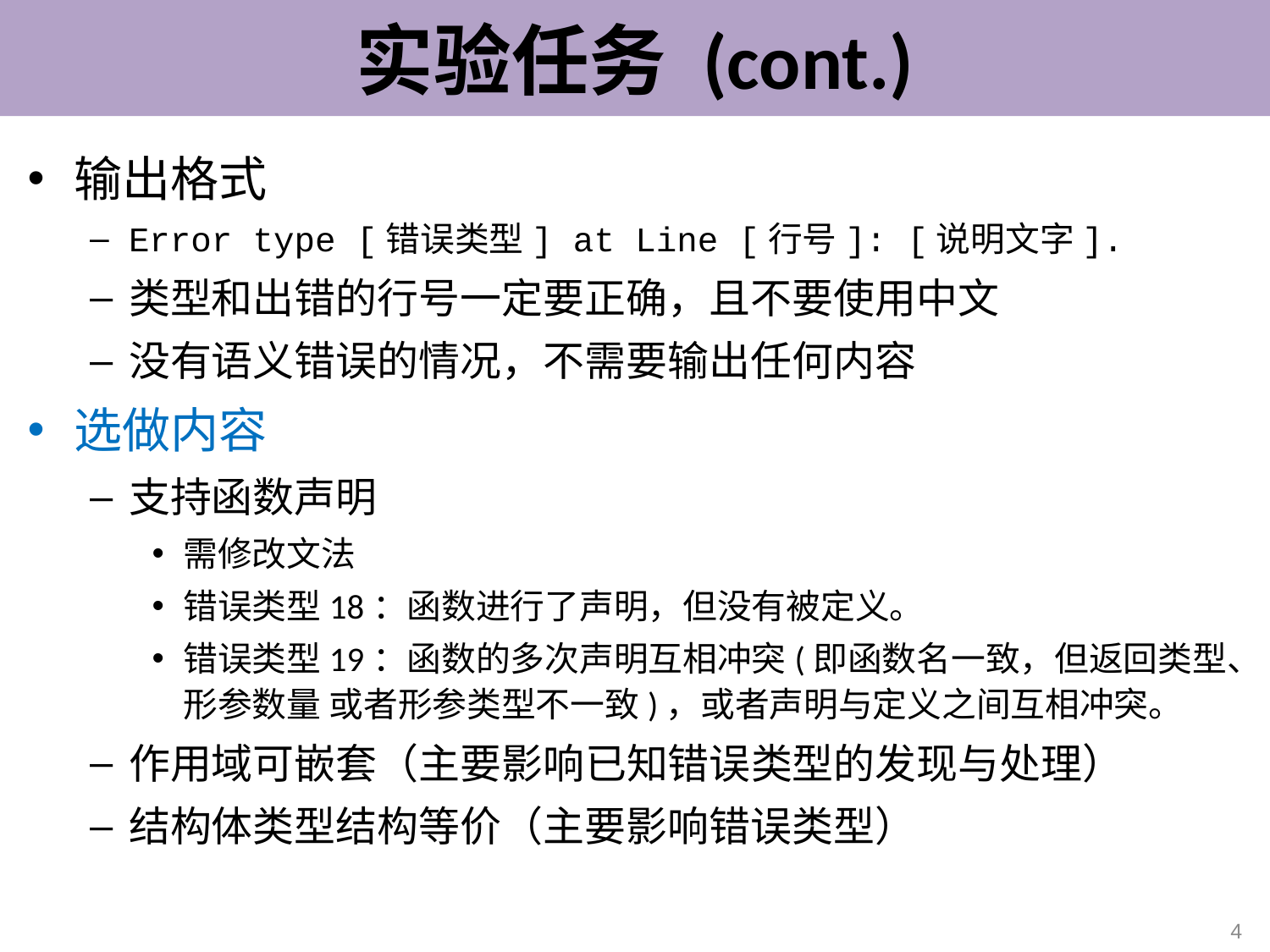

# 实验任务 (cont.)
输出格式
Error type [错误类型] at Line [行号]: [说明文字].
类型和出错的行号一定要正确，且不要使用中文
没有语义错误的情况，不需要输出任何内容
选做内容
支持函数声明
需修改文法
错误类型18：函数进行了声明，但没有被定义。
错误类型19：函数的多次声明互相冲突(即函数名一致，但返回类型、形参数量 或者形参类型不一致)，或者声明与定义之间互相冲突。
作用域可嵌套（主要影响已知错误类型的发现与处理）
结构体类型结构等价（主要影响错误类型）
4